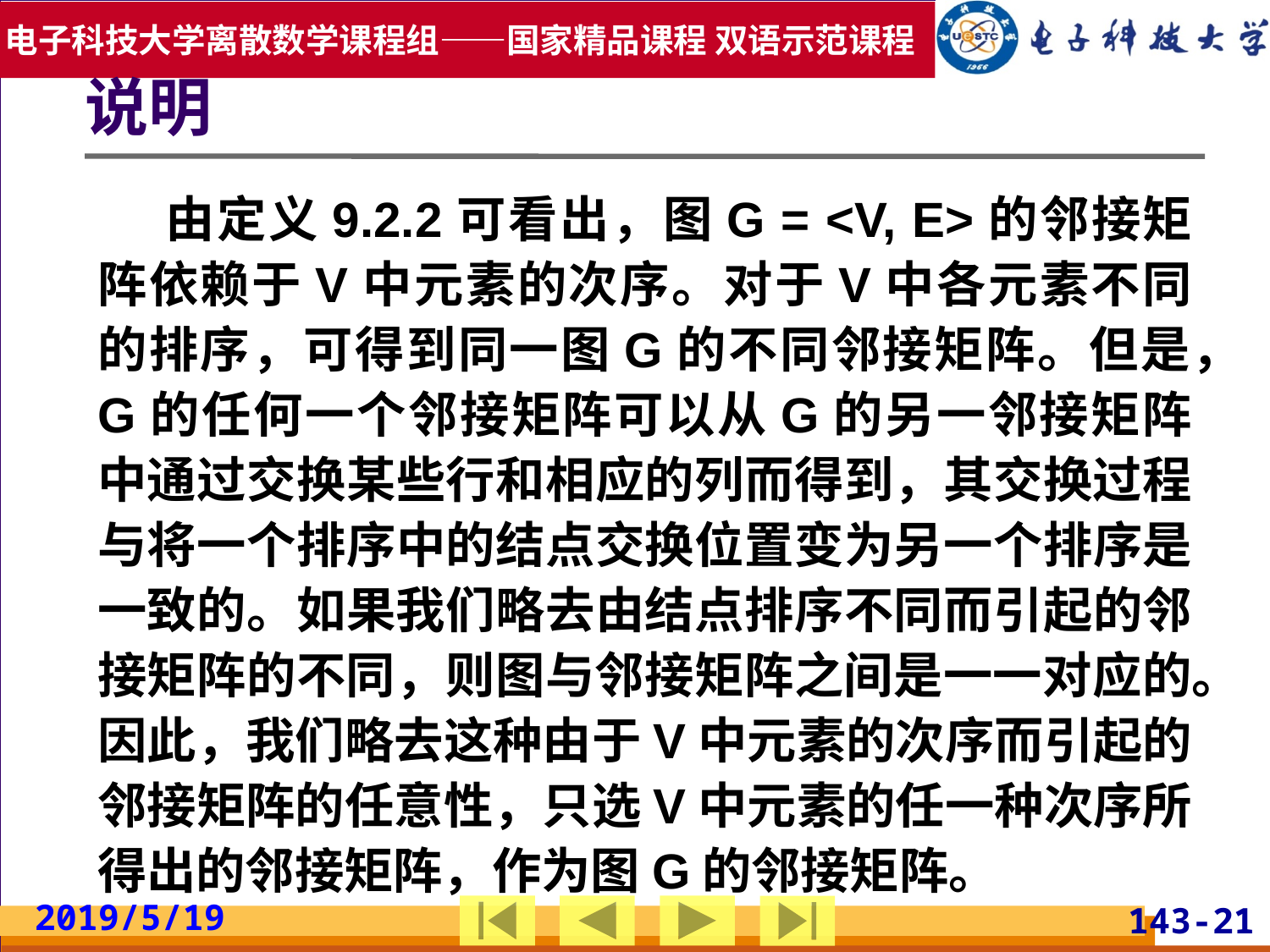

说明
    由定义9.2.2可看出，图G = <V, E>的邻接矩阵依赖于V中元素的次序。对于V中各元素不同的排序，可得到同一图G的不同邻接矩阵。但是，G的任何一个邻接矩阵可以从G的另一邻接矩阵中通过交换某些行和相应的列而得到，其交换过程与将一个排序中的结点交换位置变为另一个排序是一致的。如果我们略去由结点排序不同而引起的邻接矩阵的不同，则图与邻接矩阵之间是一一对应的。因此，我们略去这种由于V中元素的次序而引起的邻接矩阵的任意性，只选V中元素的任一种次序所得出的邻接矩阵，作为图G的邻接矩阵。
2019/5/19